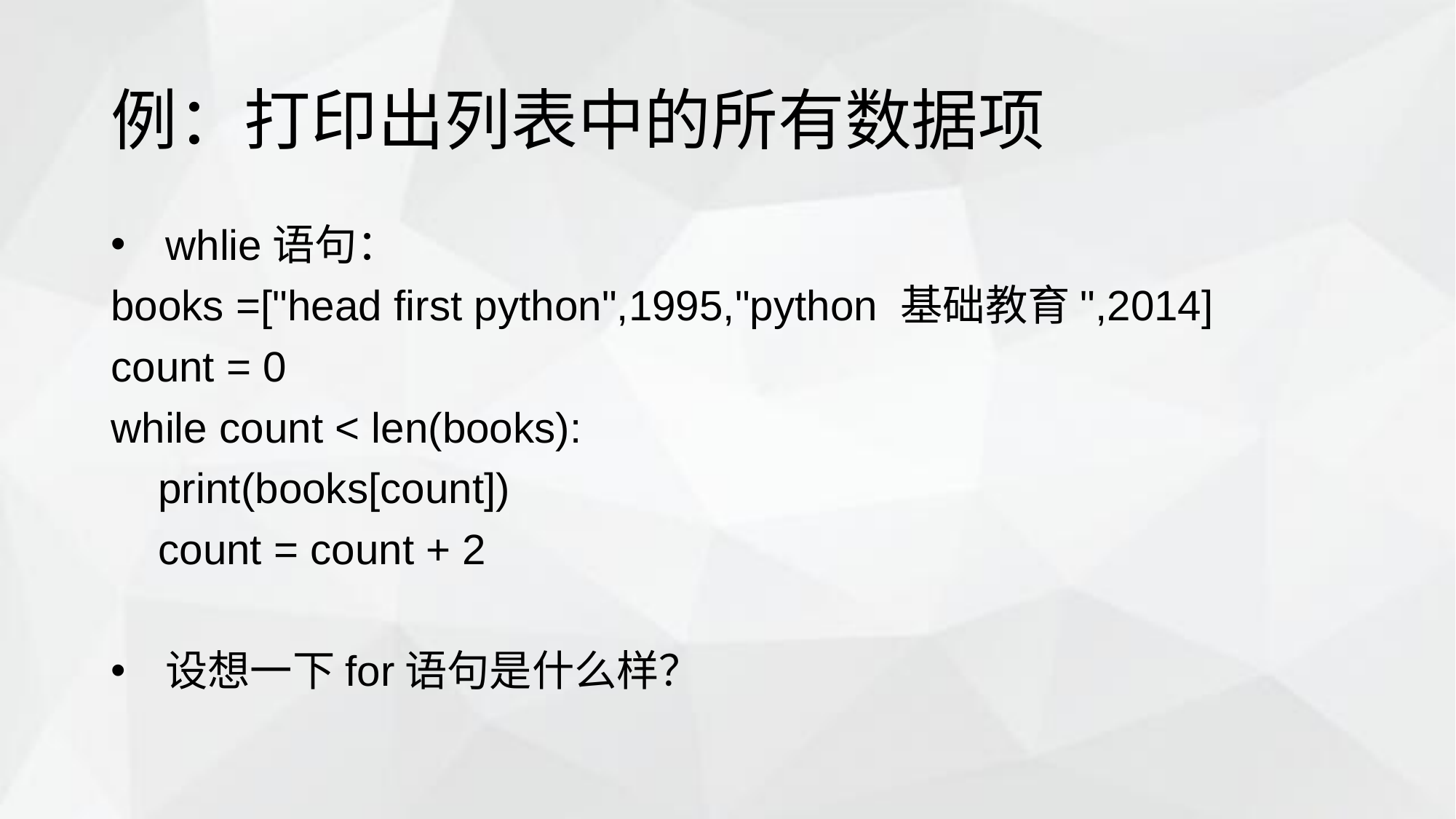

例：打印出列表中的所有数据项

whlie语句：
books =["head first python",1995,"python 基础教育",2014]
count = 0
while count < len(books):
    print(books[count])
    count = count + 2

设想一下for语句是什么样？